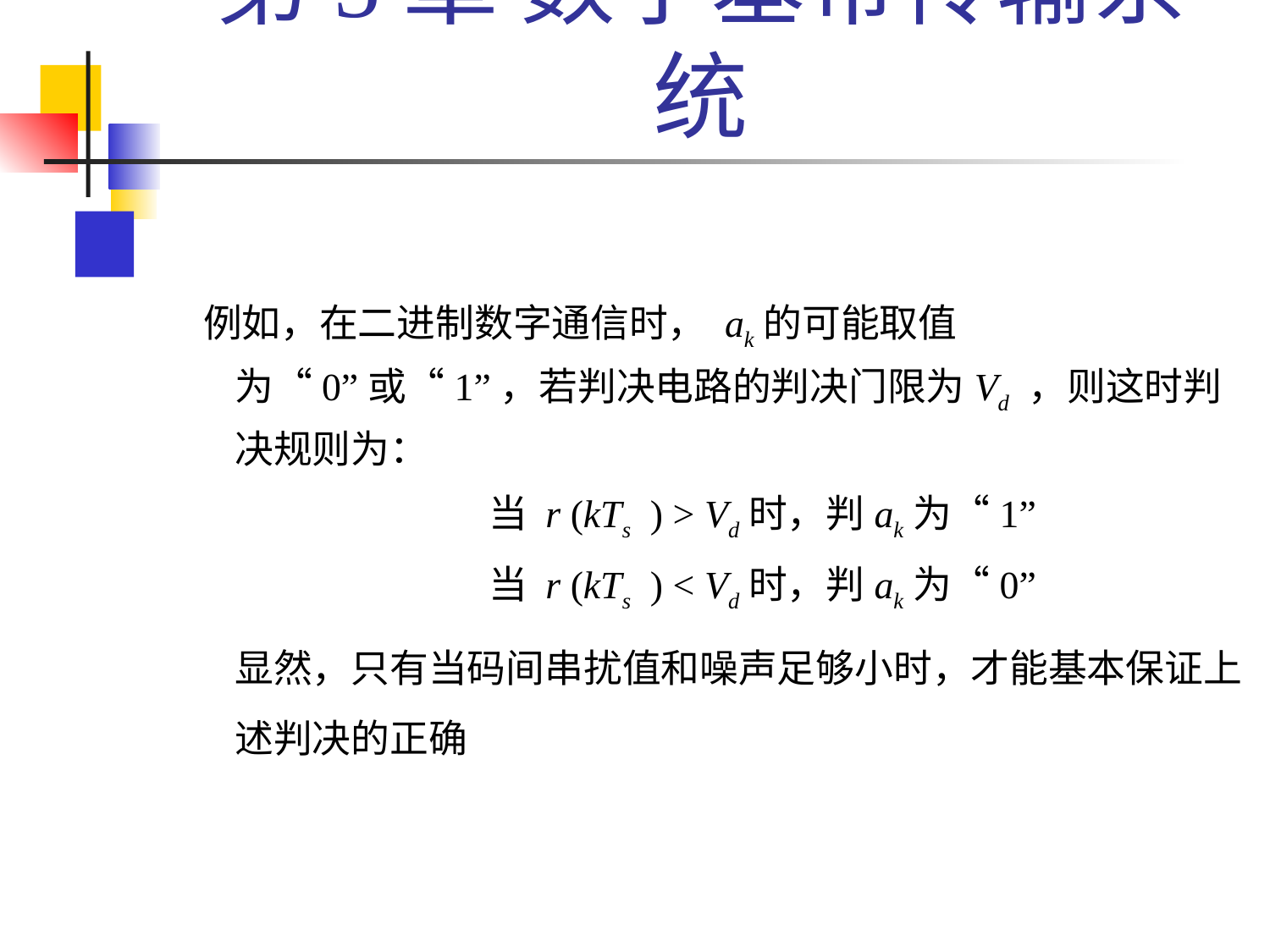

# 第5章 数字基带传输系统

例如，在二进制数字通信时， ak的可能取值为“0”或“1”，若判决电路的判决门限为Vd ，则这时判决规则为：
			当 r (kTs  ) > Vd时，判ak为“1”
			当 r (kTs  ) < Vd时，判ak为“0”
	显然，只有当码间串扰值和噪声足够小时，才能基本保证上述判决的正确
42